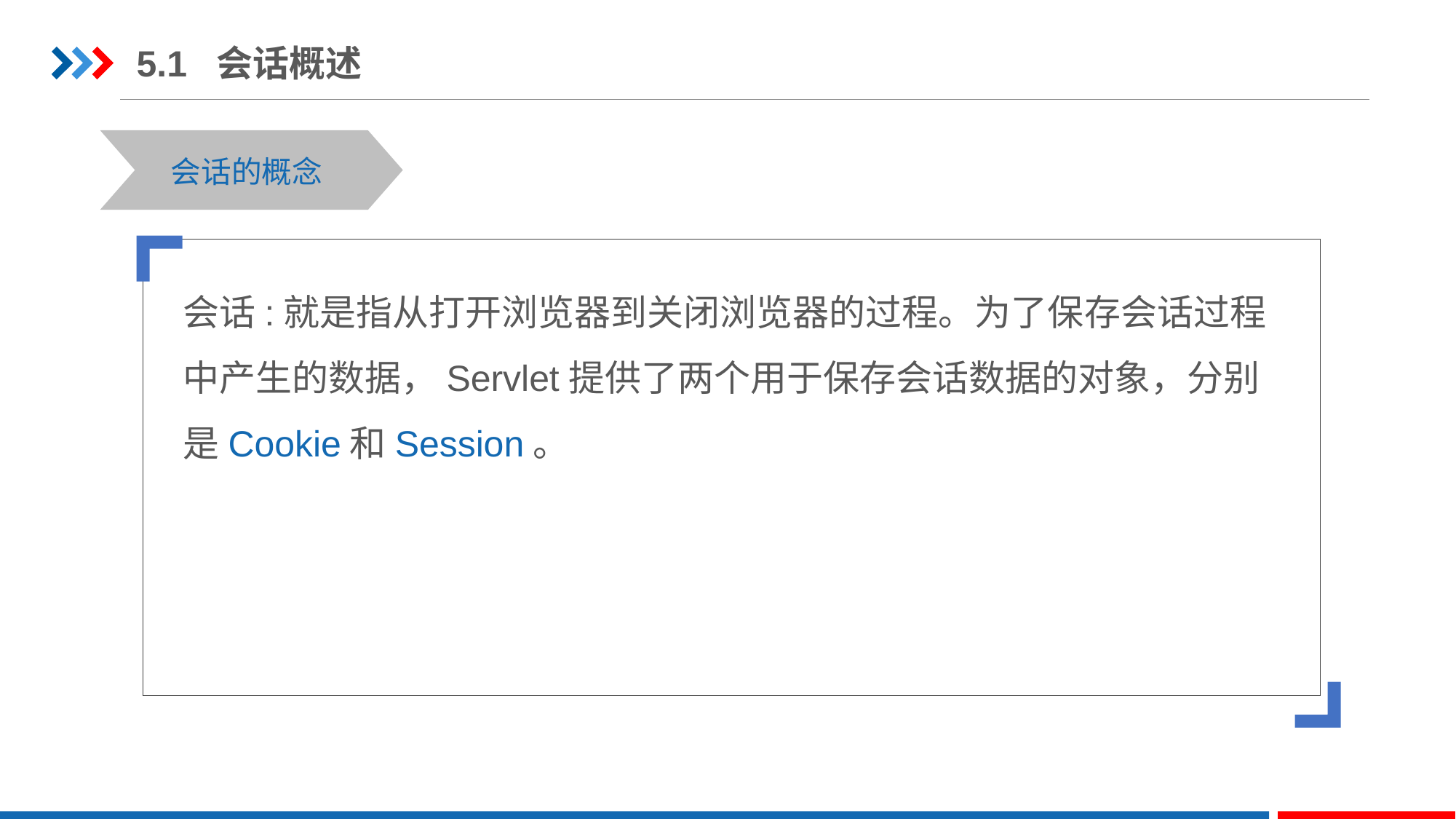

5.1  会话概述

会话的概念

会话:就是指从打开浏览器到关闭浏览器的过程。为了保存会话过程中产生的数据，Servlet提供了两个用于保存会话数据的对象，分别是Cookie和Session。